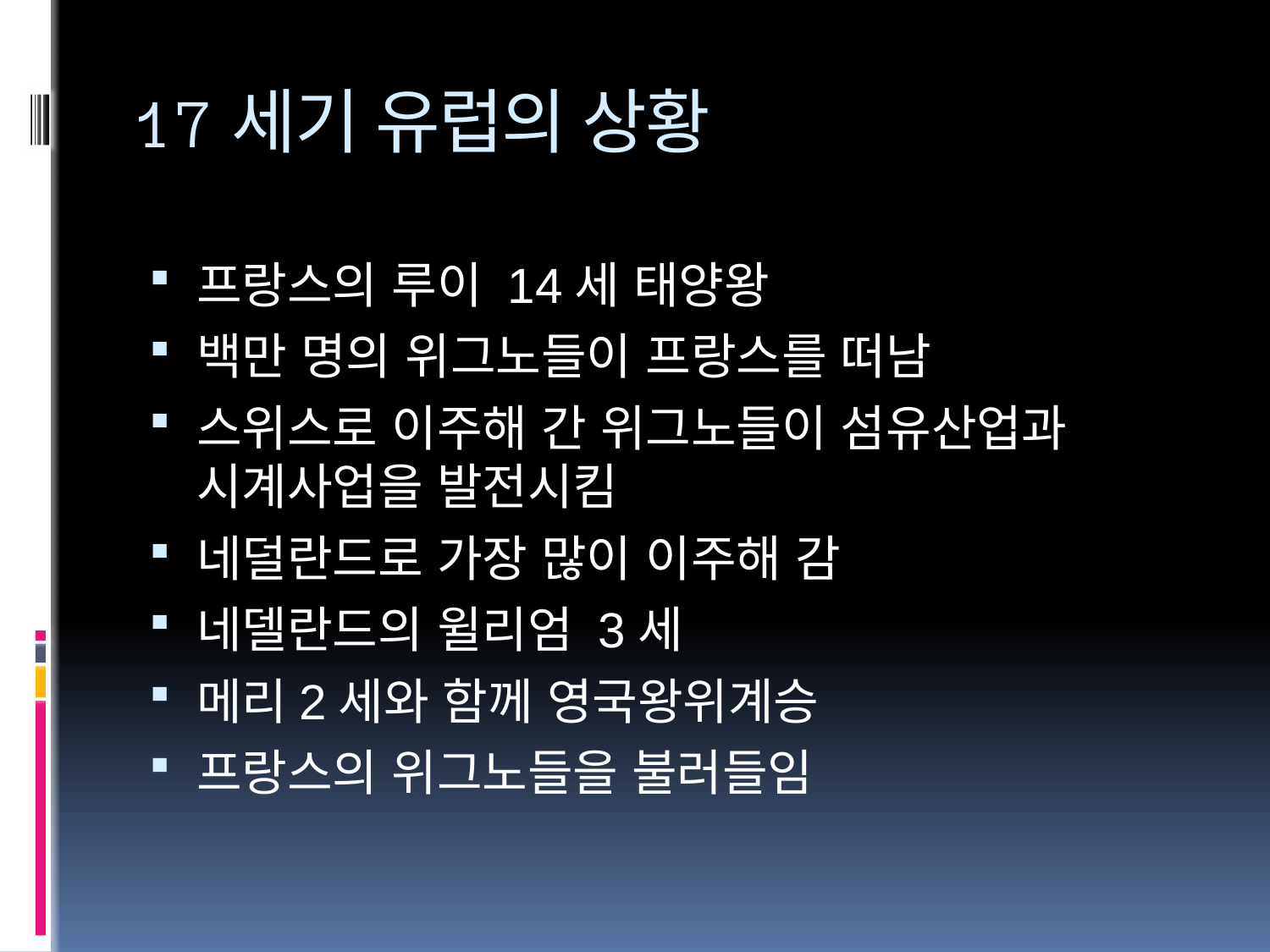

# 17세기 유럽의 상황
프랑스의 루이 14세 태양왕
백만 명의 위그노들이 프랑스를 떠남
스위스로 이주해 간 위그노들이 섬유산업과 시계사업을 발전시킴
네덜란드로 가장 많이 이주해 감
네델란드의 윌리엄 3세
메리2세와 함께 영국왕위계승
프랑스의 위그노들을 불러들임